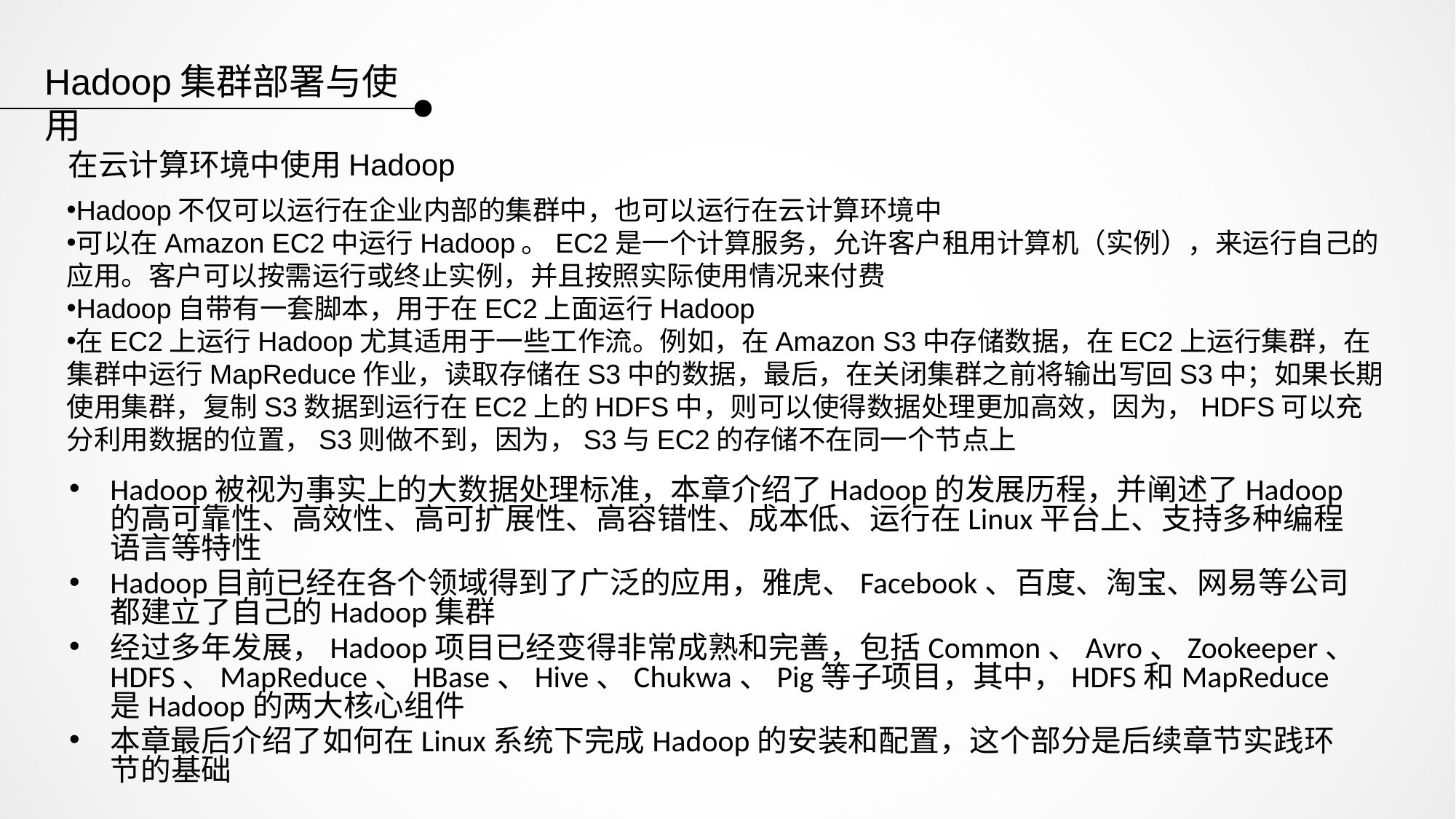

Hadoop集群部署与使用

在云计算环境中使用Hadoop
Hadoop不仅可以运行在企业内部的集群中，也可以运行在云计算环境中
可以在Amazon EC2中运行Hadoop。EC2是一个计算服务，允许客户租用计算机（实例），来运行自己的应用。客户可以按需运行或终止实例，并且按照实际使用情况来付费
Hadoop自带有一套脚本，用于在EC2上面运行Hadoop
在EC2上运行Hadoop尤其适用于一些工作流。例如，在Amazon S3中存储数据，在EC2上运行集群，在集群中运行MapReduce作业，读取存储在S3中的数据，最后，在关闭集群之前将输出写回S3中；如果长期使用集群，复制S3数据到运行在EC2上的HDFS中，则可以使得数据处理更加高效，因为，HDFS可以充分利用数据的位置，S3则做不到，因为，S3与EC2的存储不在同一个节点上
Hadoop被视为事实上的大数据处理标准，本章介绍了Hadoop的发展历程，并阐述了Hadoop的高可靠性、高效性、高可扩展性、高容错性、成本低、运行在Linux平台上、支持多种编程语言等特性
Hadoop目前已经在各个领域得到了广泛的应用，雅虎、Facebook、百度、淘宝、网易等公司都建立了自己的Hadoop集群
经过多年发展，Hadoop项目已经变得非常成熟和完善，包括Common、Avro、Zookeeper、HDFS、MapReduce、HBase、Hive、Chukwa、Pig等子项目，其中，HDFS和MapReduce是Hadoop的两大核心组件
本章最后介绍了如何在Linux系统下完成Hadoop的安装和配置，这个部分是后续章节实践环节的基础